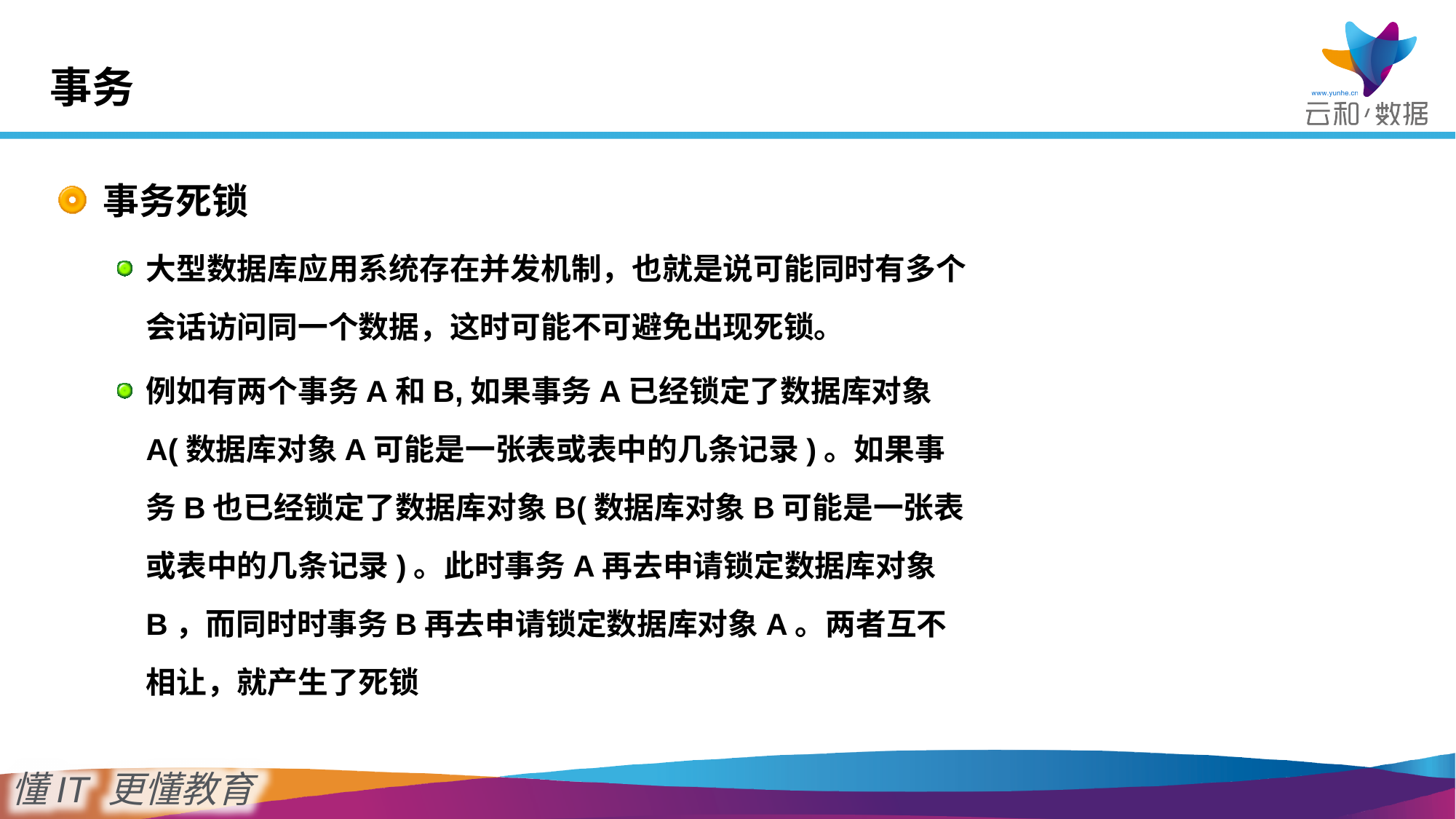

事务
事务死锁
大型数据库应用系统存在并发机制，也就是说可能同时有多个会话访问同一个数据，这时可能不可避免出现死锁。
例如有两个事务A和B,如果事务A已经锁定了数据库对象A(数据库对象A可能是一张表或表中的几条记录)。如果事务B也已经锁定了数据库对象B(数据库对象B可能是一张表或表中的几条记录)。此时事务A再去申请锁定数据库对象B，而同时时事务B再去申请锁定数据库对象A。两者互不相让，就产生了死锁